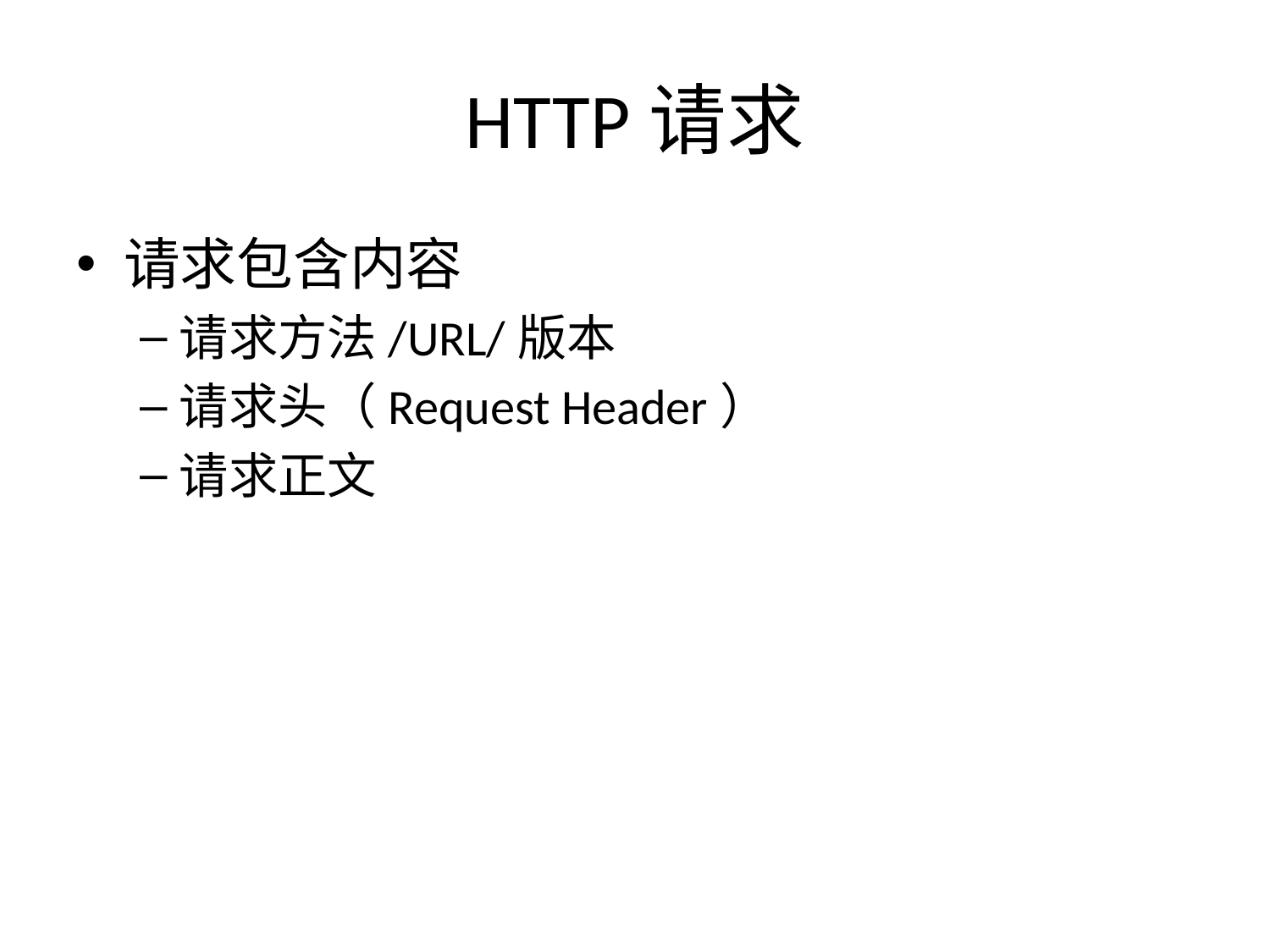

# HTTP请求
请求包含内容
请求方法/URL/版本
请求头（Request Header）
请求正文